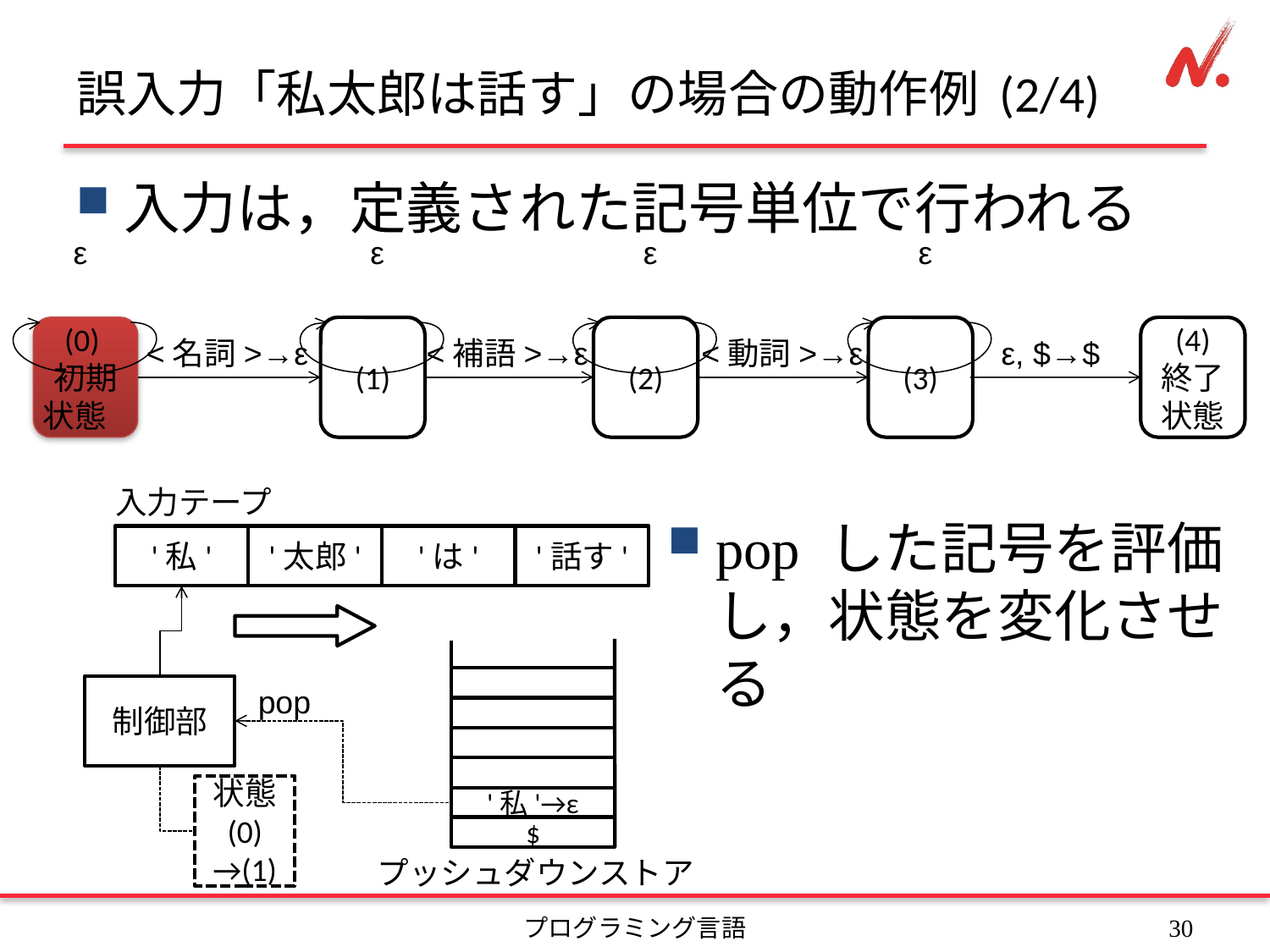

# 誤入力「私太郎は話す」の場合の動作例 (2/4)
入力は，定義された記号単位で行われる
ε
ε
ε
ε

(0)
初期
状態
(1)
(2)
(3)
(4)
終了
状態
<名詞>→ε
<補語>→ε
<動詞>→ε
ε, $→$
入力テープ
pop した記号を評価し，状態を変化させる
'私'
'太郎'
'は'
'話す'

'私'→ε
$
制御部
pop
状態
(0)
→(1)
プッシュダウンストア
プログラミング言語
30